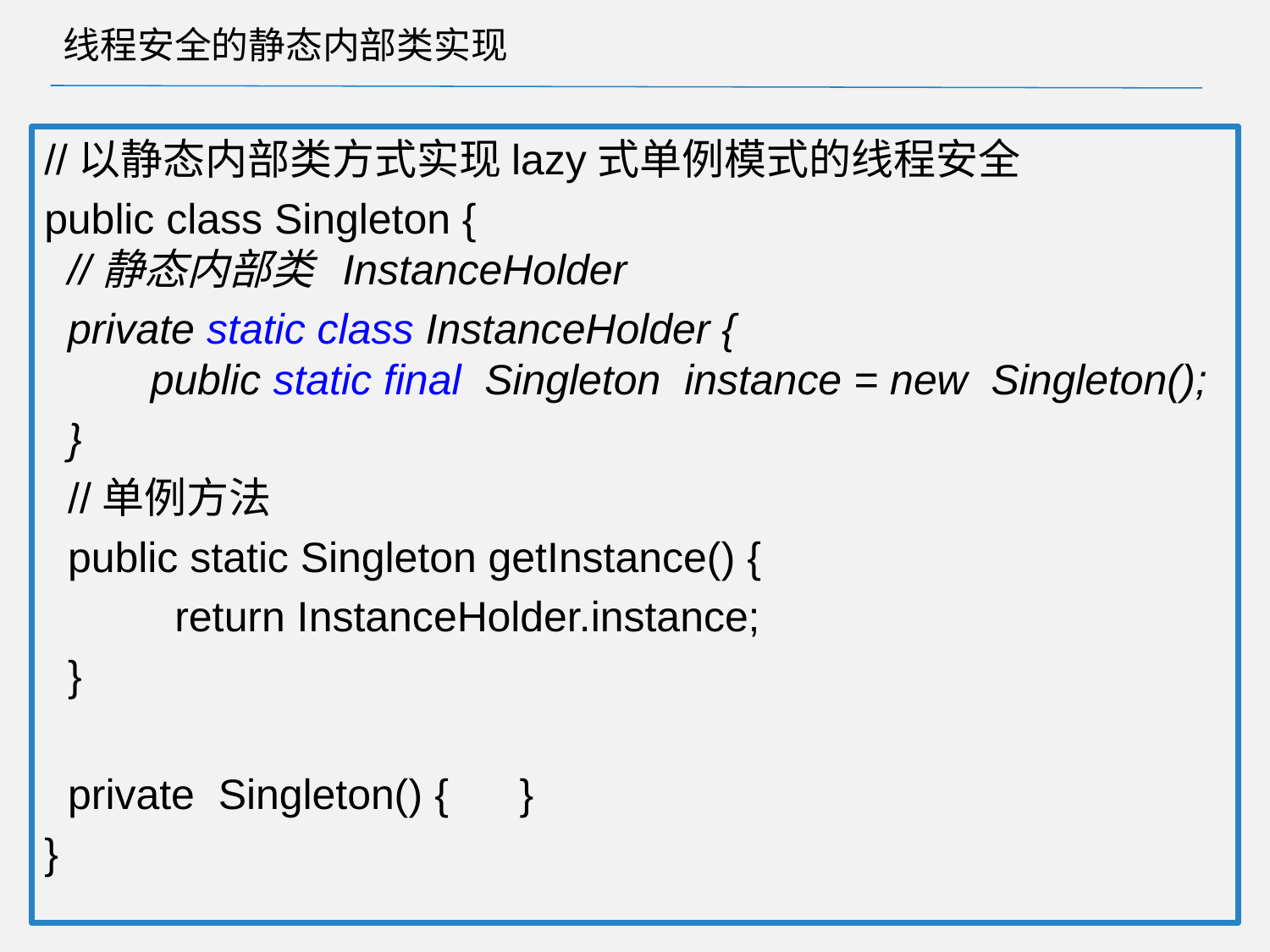

# 线程安全的静态内部类实现
//以静态内部类方式实现lazy式单例模式的线程安全
public class Singleton {     
  //静态内部类  InstanceHolder
  private static class InstanceHolder {          
         public static final  Singleton  instance = new  Singleton();
  }
  //单例方法
  public static Singleton getInstance() {
           return InstanceHolder.instance;
  }

  private  Singleton() {      }
}